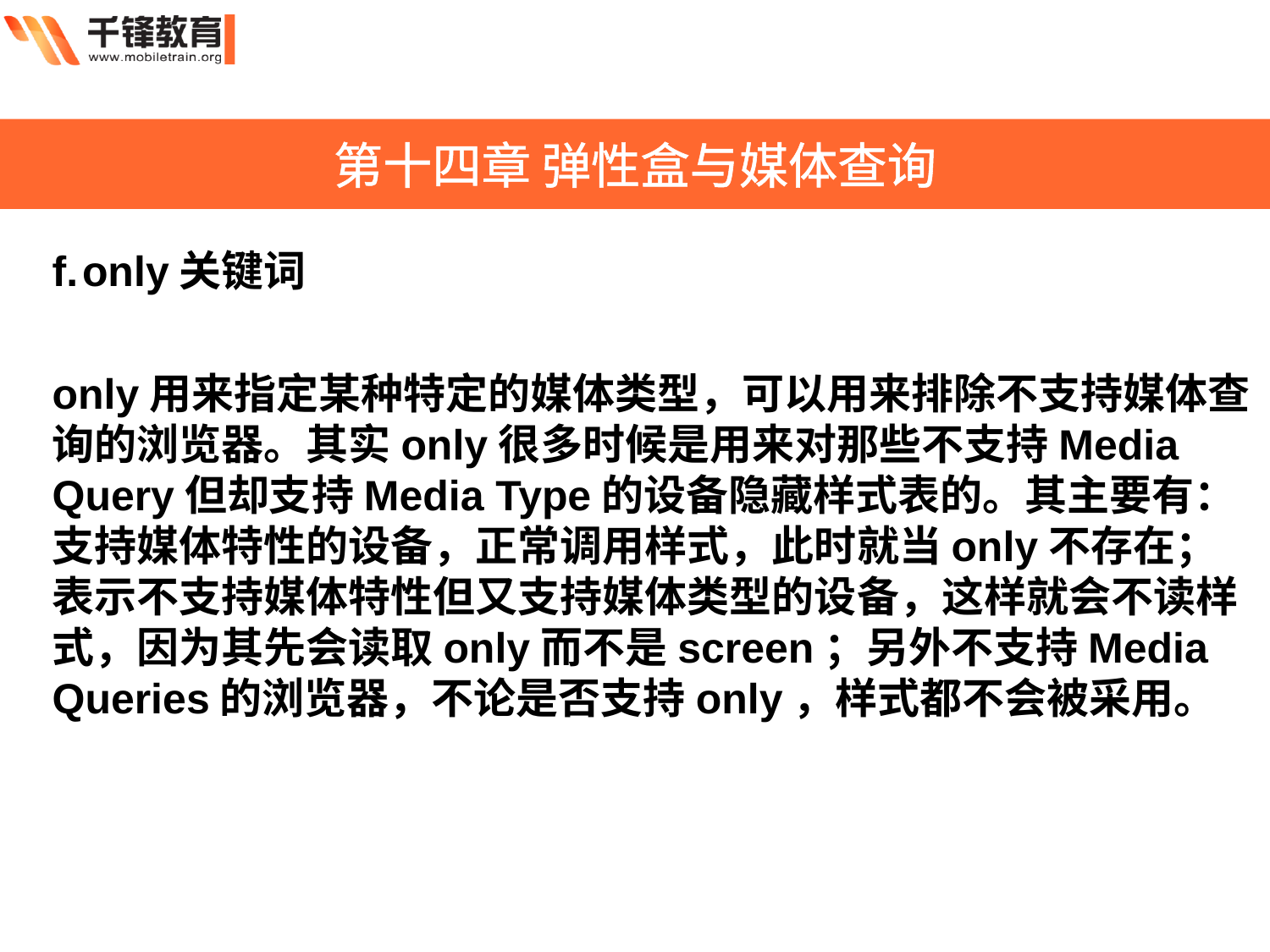

第十四章 弹性盒与媒体查询
only关键词

only用来指定某种特定的媒体类型，可以用来排除不支持媒体查询的浏览器。其实only很多时候是用来对那些不支持Media Query但却支持Media Type的设备隐藏样式表的。其主要有：支持媒体特性的设备，正常调用样式，此时就当only不存在；表示不支持媒体特性但又支持媒体类型的设备，这样就会不读样式，因为其先会读取only而不是screen；另外不支持Media Queries的浏览器，不论是否支持only，样式都不会被采用。